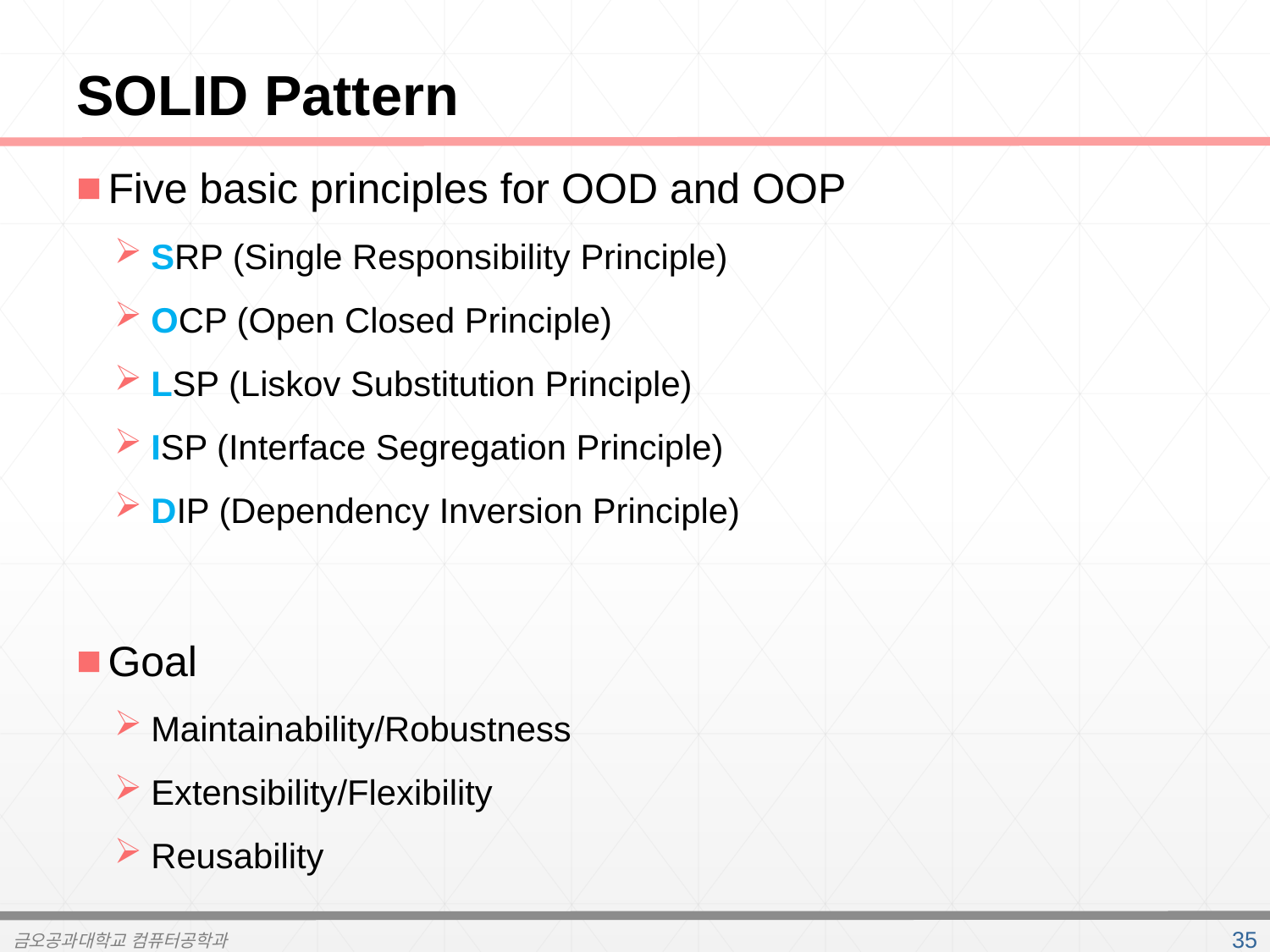

# SOLID Pattern
Five basic principles for OOD and OOP
SRP (Single Responsibility Principle)
OCP (Open Closed Principle)
LSP (Liskov Substitution Principle)
ISP (Interface Segregation Principle)
DIP (Dependency Inversion Principle)

Goal
Maintainability/Robustness
Extensibility/Flexibility
Reusability

35
금오공과대학교 컴퓨터공학과